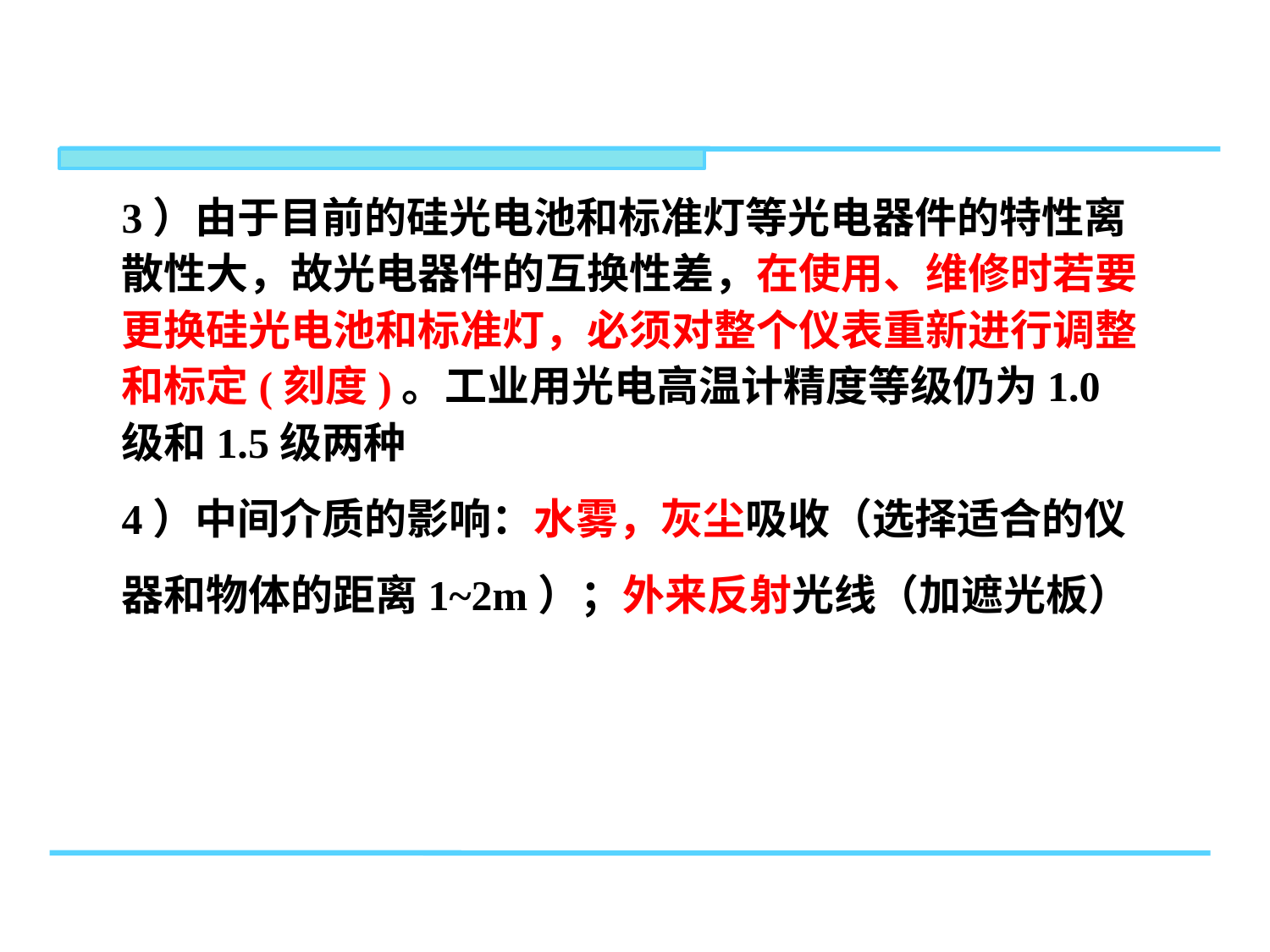

3）由于目前的硅光电池和标准灯等光电器件的特性离散性大，故光电器件的互换性差，在使用、维修时若要更换硅光电池和标准灯，必须对整个仪表重新进行调整和标定(刻度)。工业用光电高温计精度等级仍为1.0级和1.5级两种
4）中间介质的影响：水雾，灰尘吸收（选择适合的仪器和物体的距离1~2m）；外来反射光线（加遮光板）